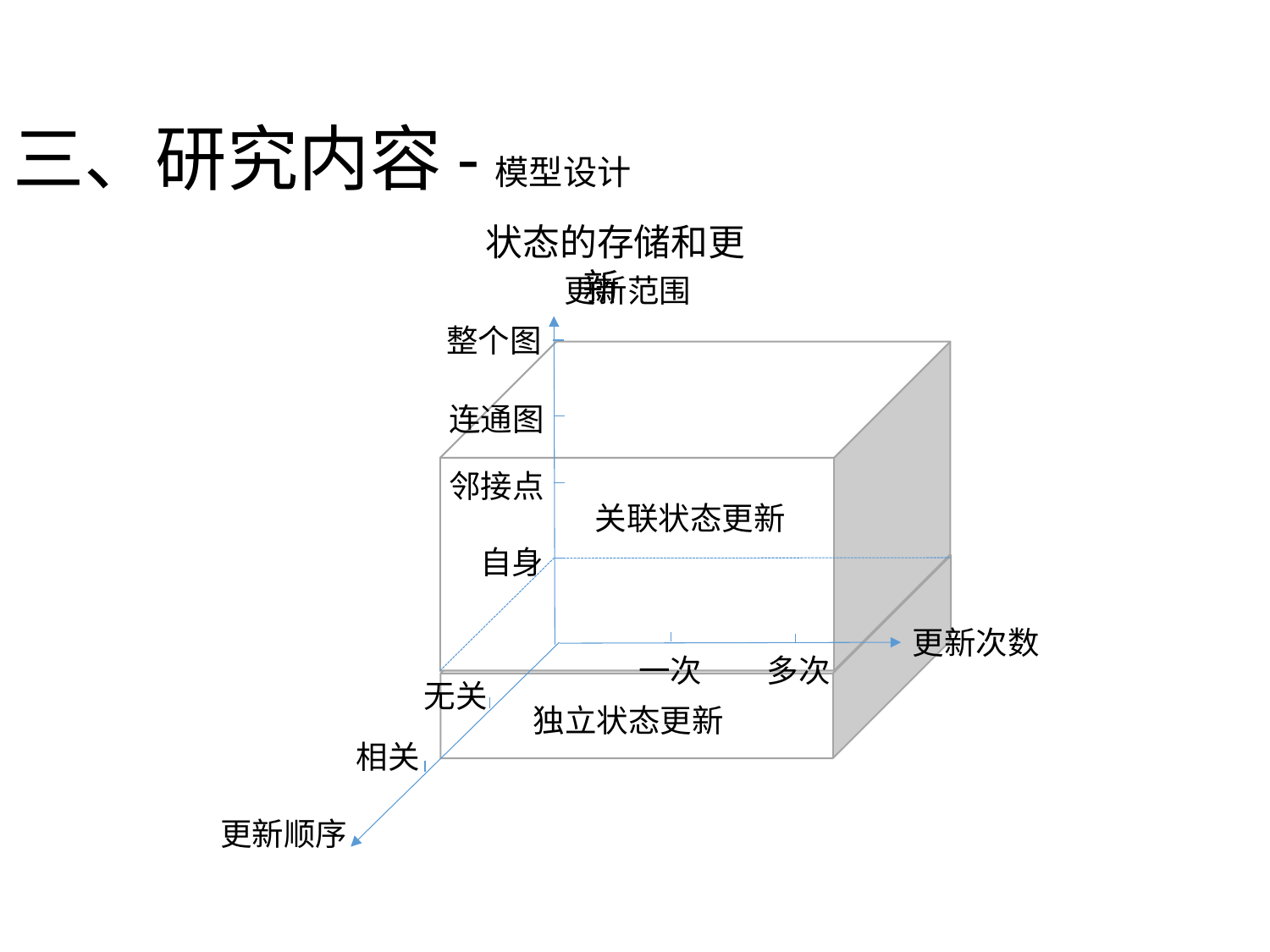

# 三、研究内容-模型设计
状态的存储和更新
更新范围
整个图

连通图
邻接点
关联状态更新
自身

更新次数
多次
一次
无关
相关
更新顺序
独立状态更新